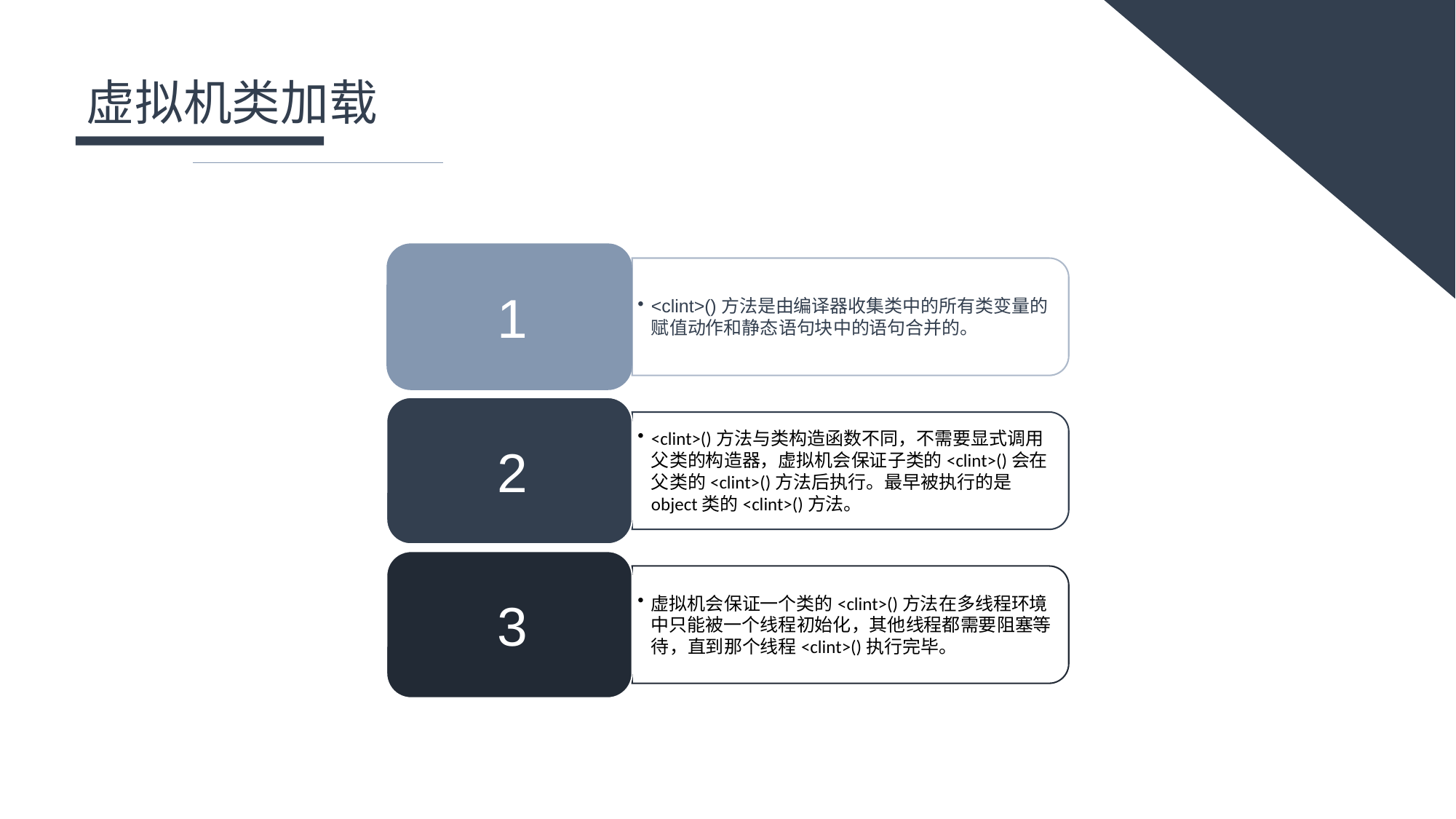

虚拟机类加载

<clint>()方法是由编译器收集类中的所有类变量的赋值动作和静态语句块中的语句合并的。
1
<clint>()方法与类构造函数不同，不需要显式调用父类的构造器，虚拟机会保证子类的<clint>()会在父类的<clint>()方法后执行。最早被执行的是object类的<clint>()方法。
2
虚拟机会保证一个类的<clint>()方法在多线程环境中只能被一个线程初始化，其他线程都需要阻塞等待，直到那个线程<clint>()执行完毕。
3